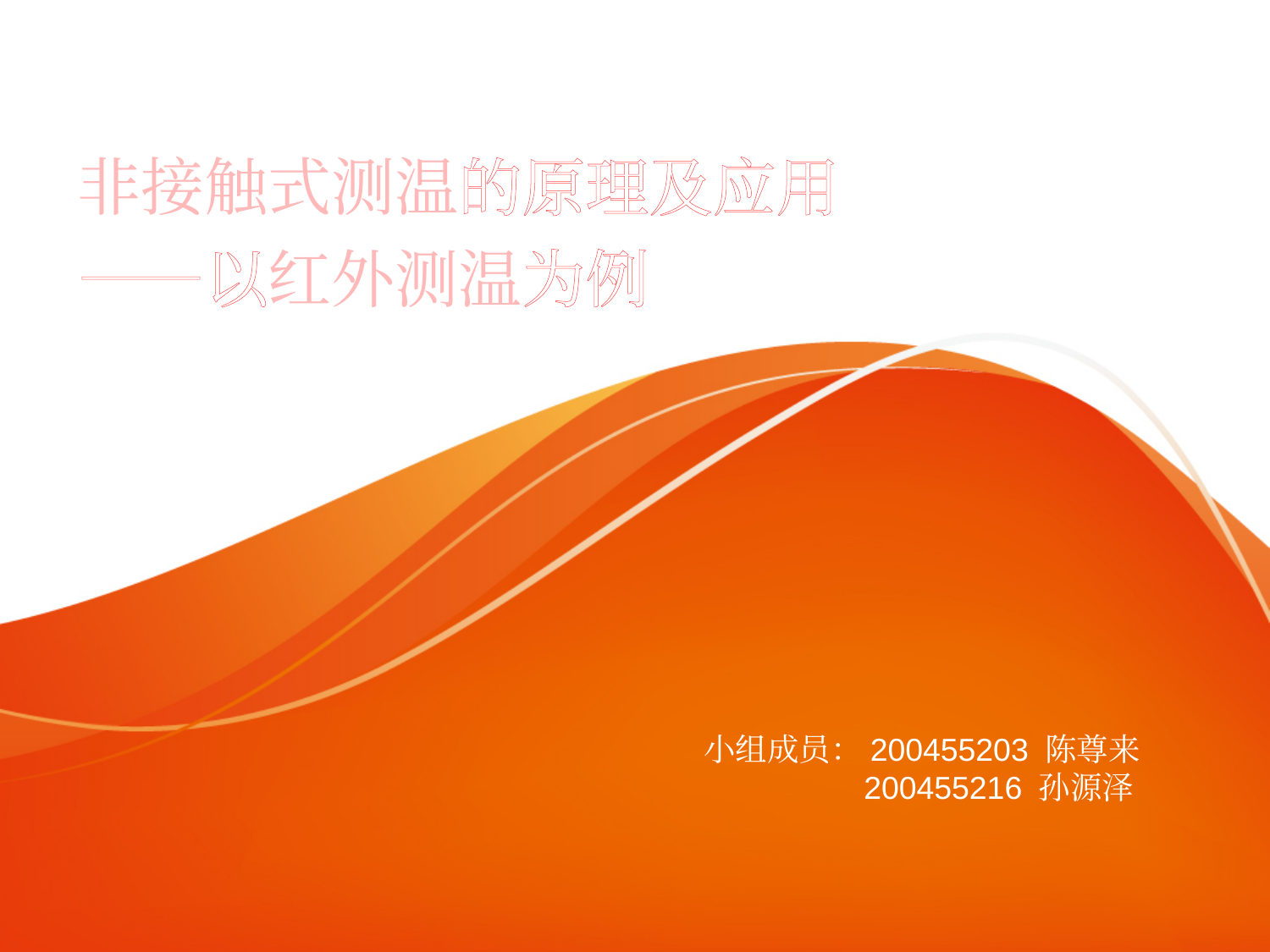

# 非接触式测温的原理及应用 ——以红外测温为例
小组成员：200455203 陈尊来
                  200455216 孙源泽